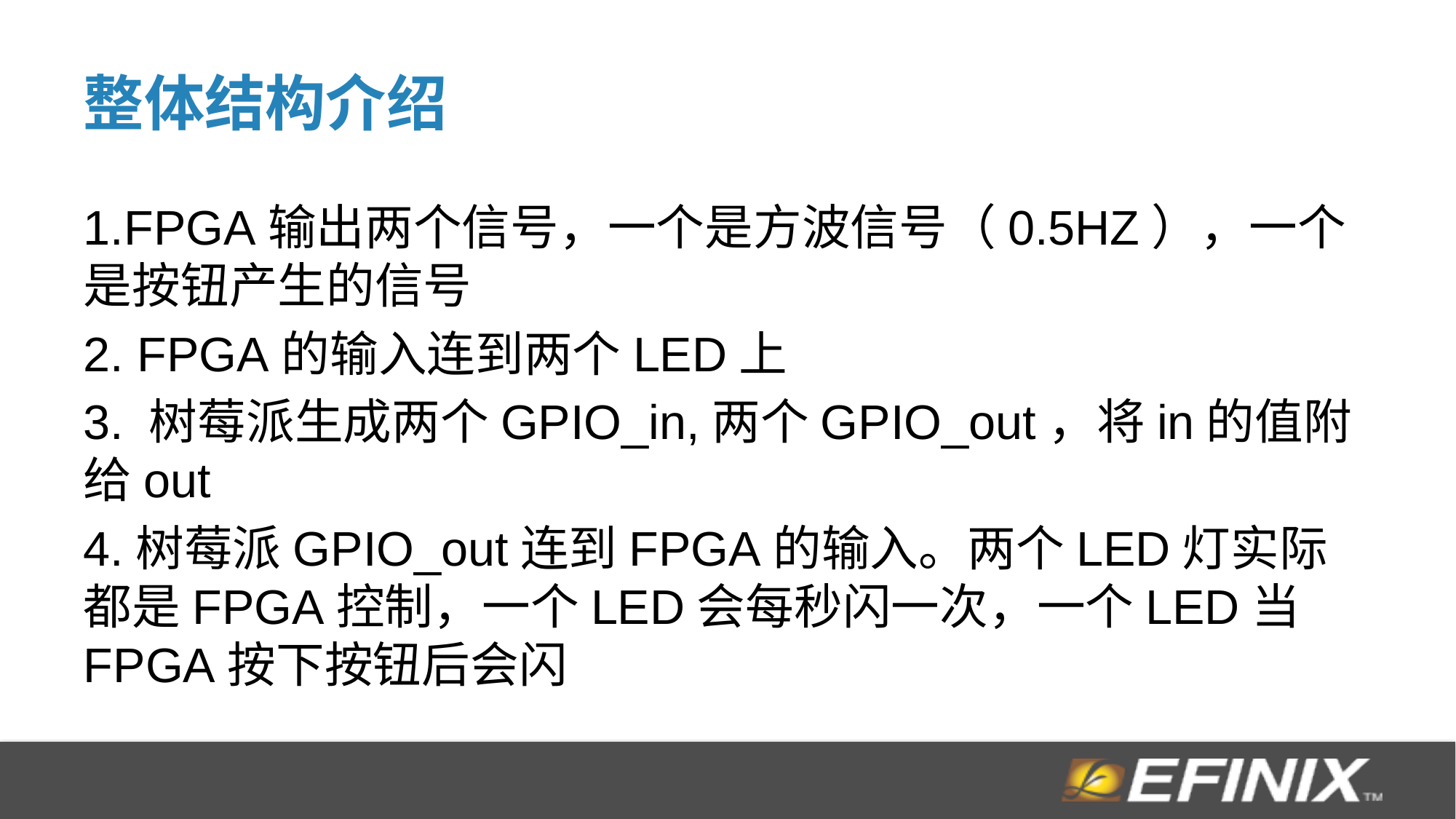

# 整体结构介绍
1.FPGA输出两个信号，一个是方波信号（0.5HZ），一个是按钮产生的信号
2. FPGA的输入连到两个LED上
3. 树莓派生成两个GPIO_in,两个GPIO_out，将in的值附给out
4.树莓派GPIO_out连到FPGA的输入。两个LED灯实际都是FPGA控制，一个LED会每秒闪一次，一个LED当FPGA按下按钮后会闪